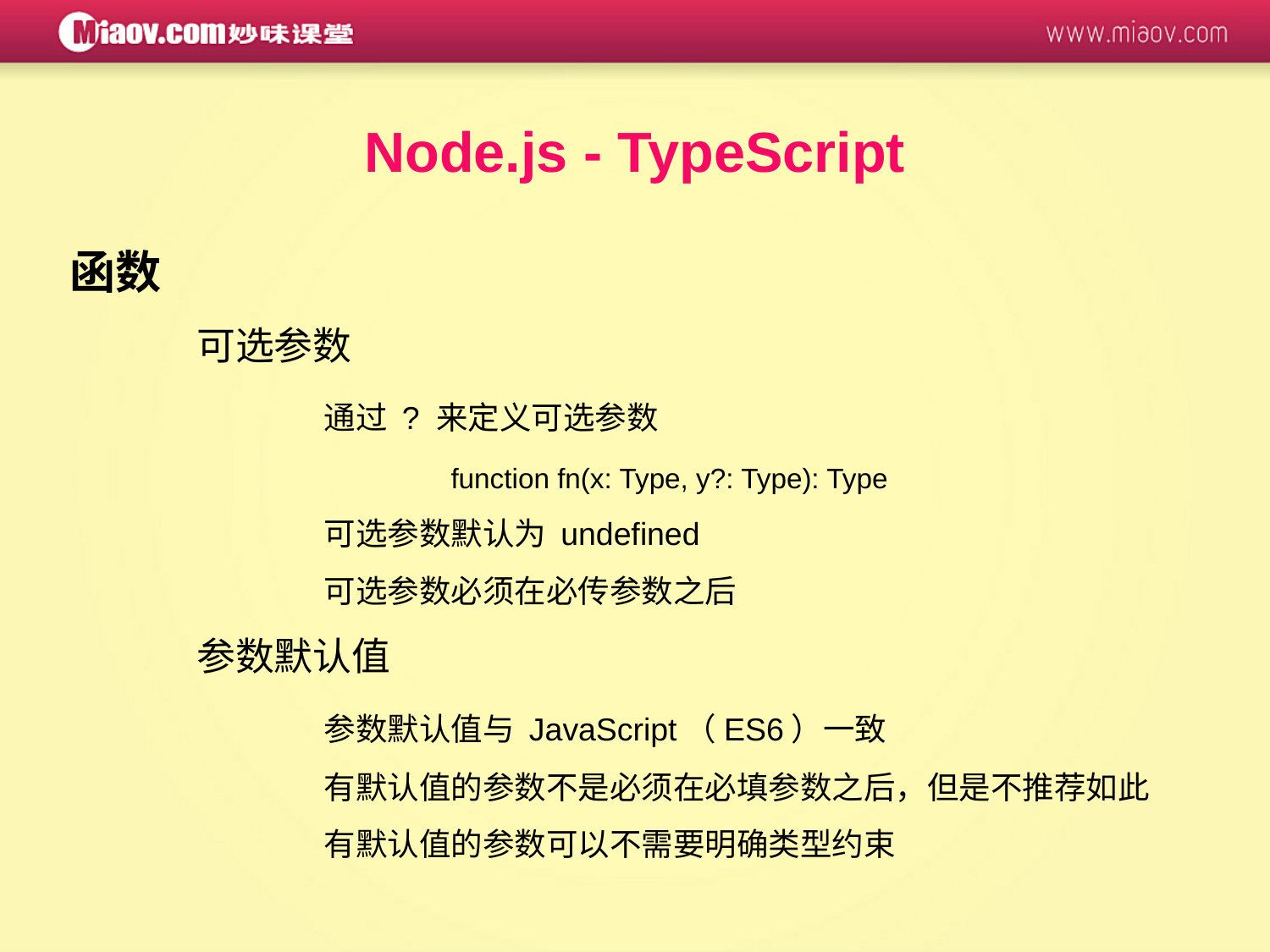

Node.js - TypeScript
函数
	可选参数
		通过 ? 来定义可选参数
			function fn(x: Type, y?: Type): Type
		可选参数默认为 undefined
		可选参数必须在必传参数之后
	参数默认值
		参数默认值与 JavaScript（ES6）一致
		有默认值的参数不是必须在必填参数之后，但是不推荐如此
		有默认值的参数可以不需要明确类型约束